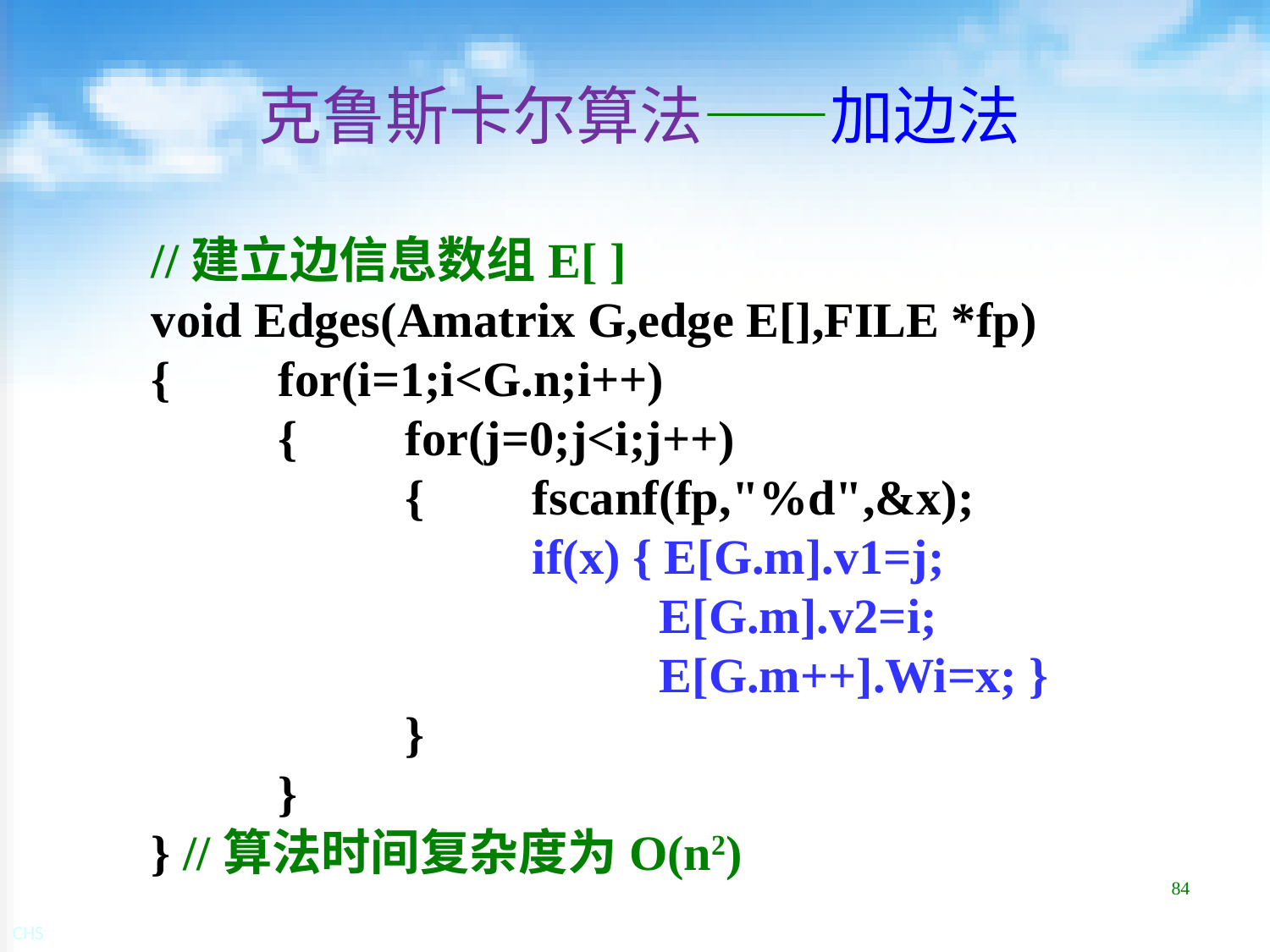

# 克鲁斯卡尔算法——加边法
//建立边信息数组E[ ]
void Edges(Amatrix G,edge E[],FILE *fp)
{	for(i=1;i<G.n;i++)
	{	for(j=0;j<i;j++)
		{	fscanf(fp,"%d",&x);
			if(x) { E[G.m].v1=j;
				E[G.m].v2=i;
				E[G.m++].Wi=x; }
		}
	}
} //算法时间复杂度为O(n2)
84